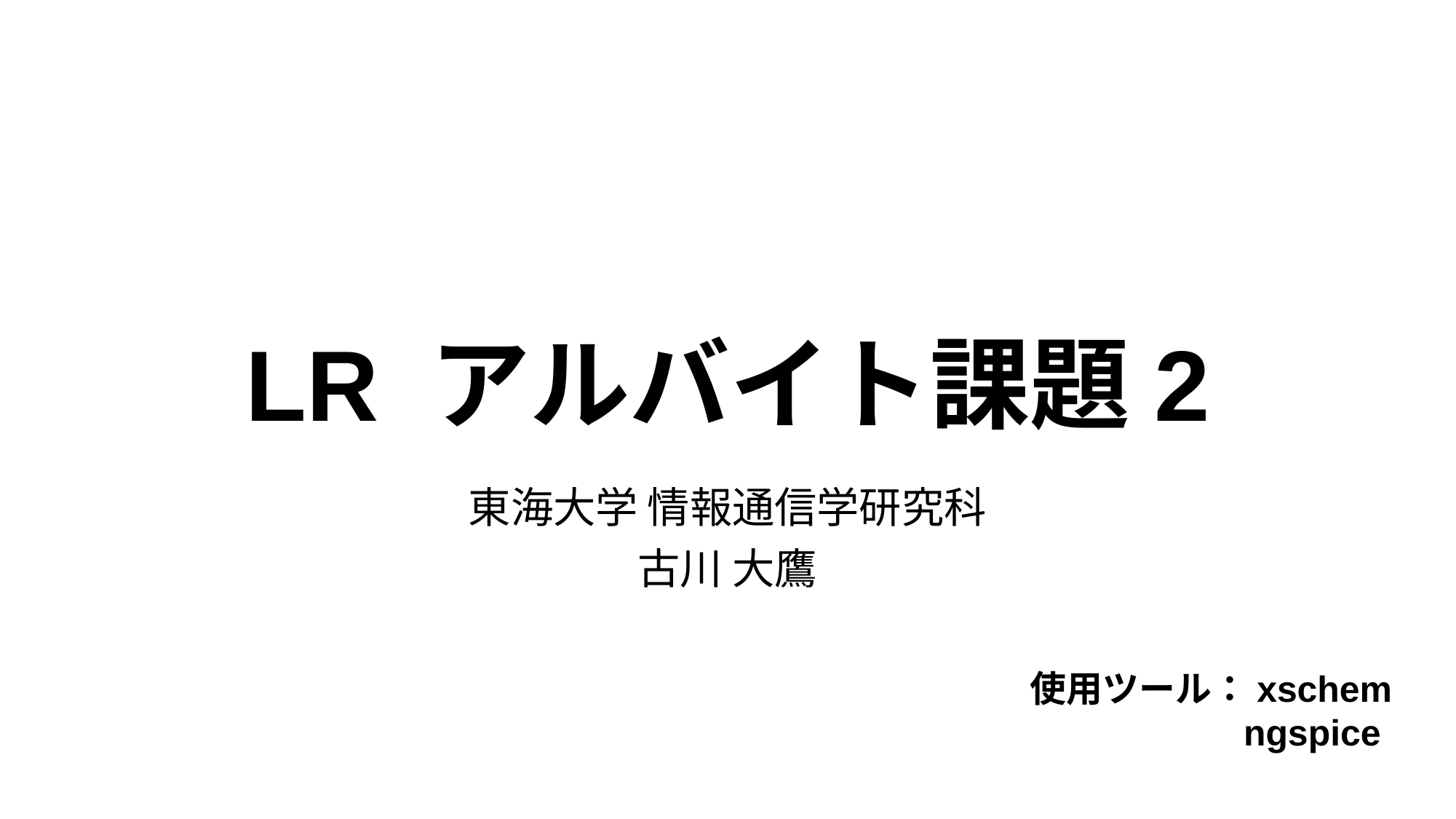

# LR アルバイト課題2
東海大学 情報通信学研究科
古川 大鷹
使用ツール：xschem
                     ngspice